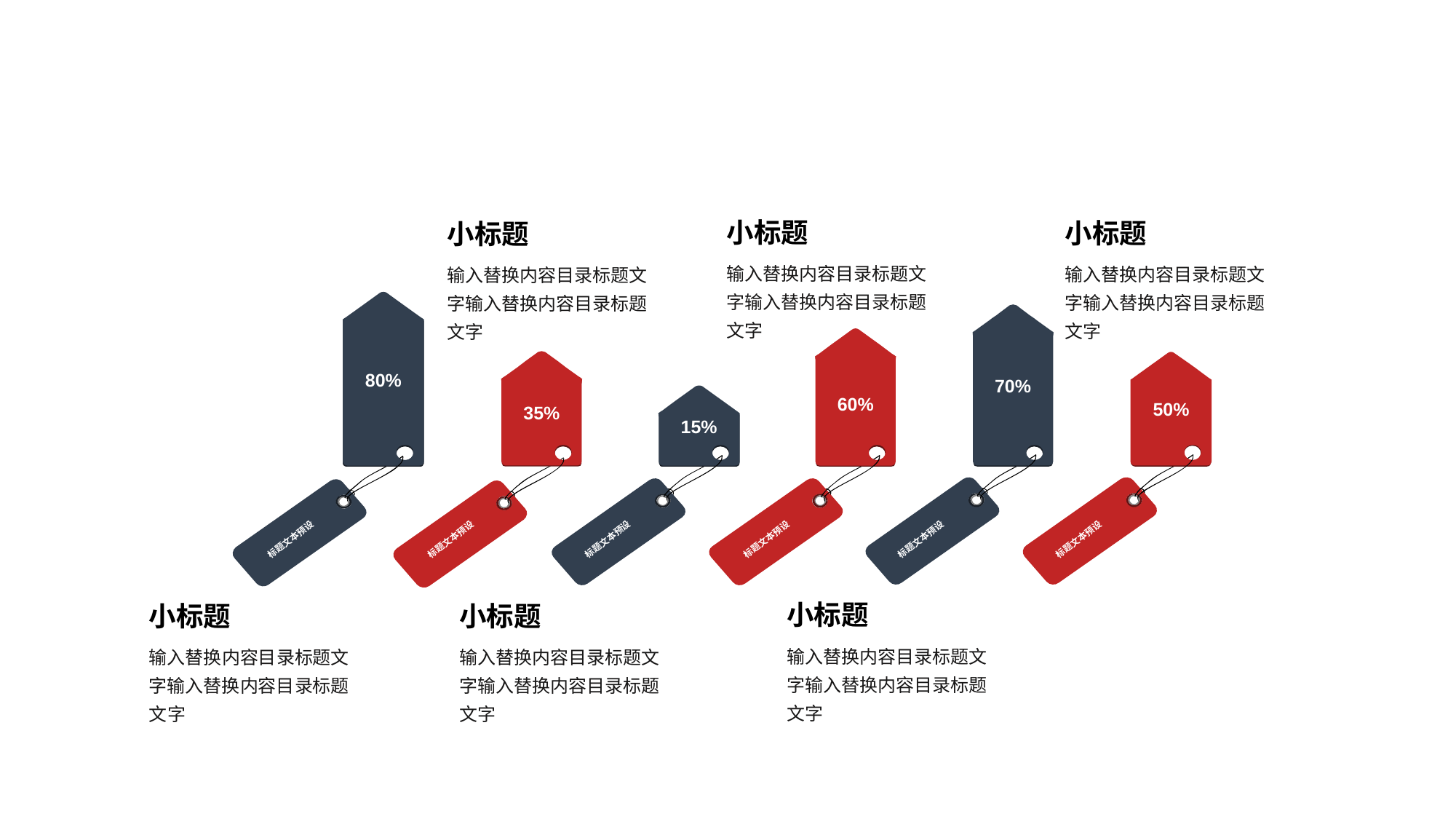

小标题
小标题
小标题
输入替换内容目录标题文字输入替换内容目录标题文字
输入替换内容目录标题文字输入替换内容目录标题文字
输入替换内容目录标题文字输入替换内容目录标题文字

80%
70%
60%
50%

35%
15%

标题文本预设
标题文本预设
标题文本预设
标题文本预设
标题文本预设
标题文本预设
小标题
小标题
小标题
输入替换内容目录标题文字输入替换内容目录标题文字
输入替换内容目录标题文字输入替换内容目录标题文字
输入替换内容目录标题文字输入替换内容目录标题文字